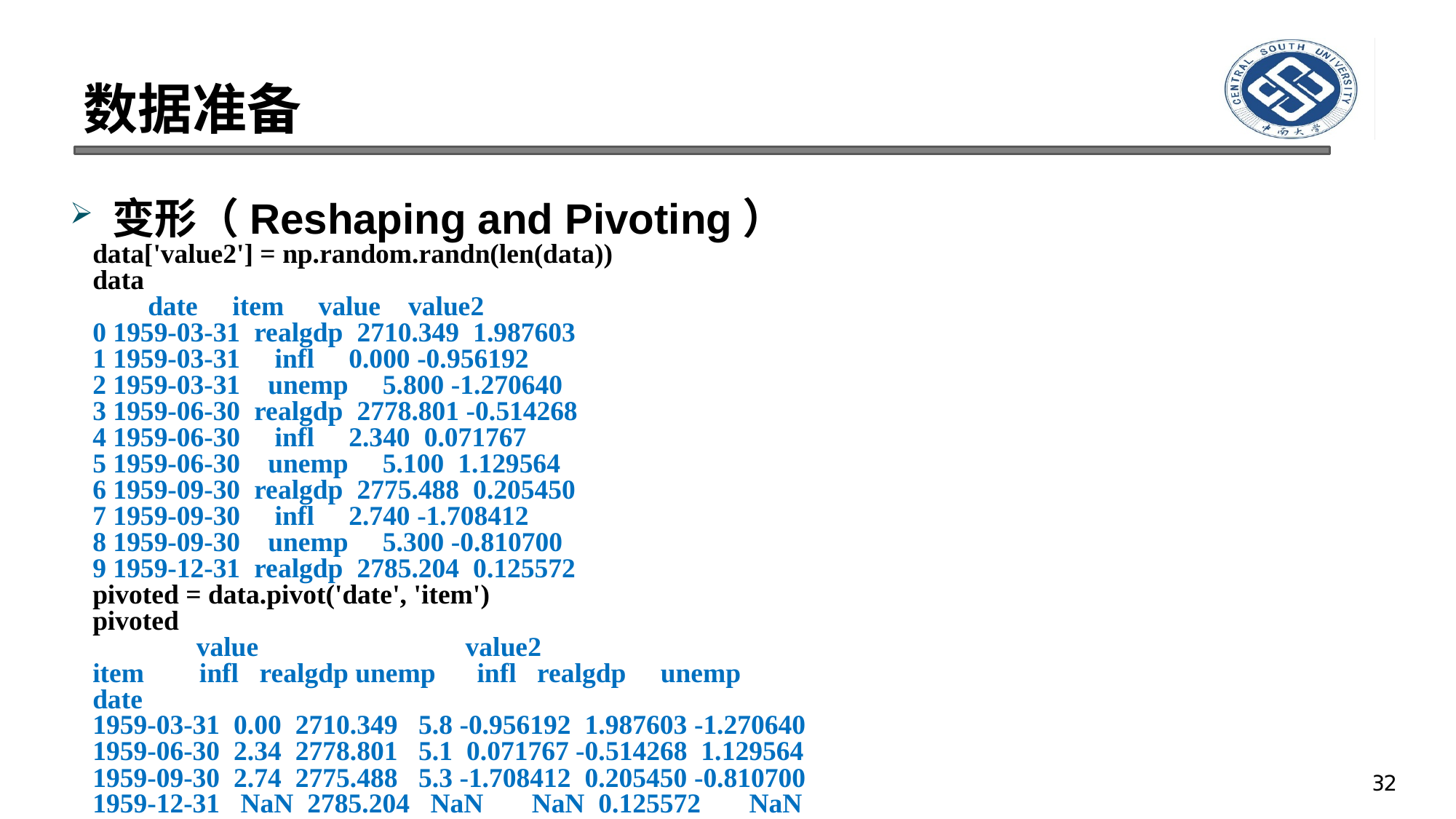

# 数据准备
变形（Reshaping and Pivoting）
data['value2'] = np.random.randn(len(data))
data
        date     item     value    value2
0 1959-03-31  realgdp  2710.349  1.987603
1 1959-03-31     infl     0.000 -0.956192
2 1959-03-31    unemp     5.800 -1.270640
3 1959-06-30  realgdp  2778.801 -0.514268
4 1959-06-30     infl     2.340  0.071767
5 1959-06-30    unemp     5.100  1.129564
6 1959-09-30  realgdp  2775.488  0.205450
7 1959-09-30     infl     2.740 -1.708412
8 1959-09-30    unemp     5.300 -0.810700
9 1959-12-31  realgdp  2785.204  0.125572
pivoted = data.pivot('date', 'item')
pivoted
               value                              value2
item        infl   realgdp unemp      infl   realgdp     unemp
date
1959-03-31  0.00  2710.349   5.8 -0.956192  1.987603 -1.270640
1959-06-30  2.34  2778.801   5.1  0.071767 -0.514268  1.129564
1959-09-30  2.74  2775.488   5.3 -1.708412  0.205450 -0.810700
1959-12-31   NaN  2785.204   NaN       NaN  0.125572       NaN

32